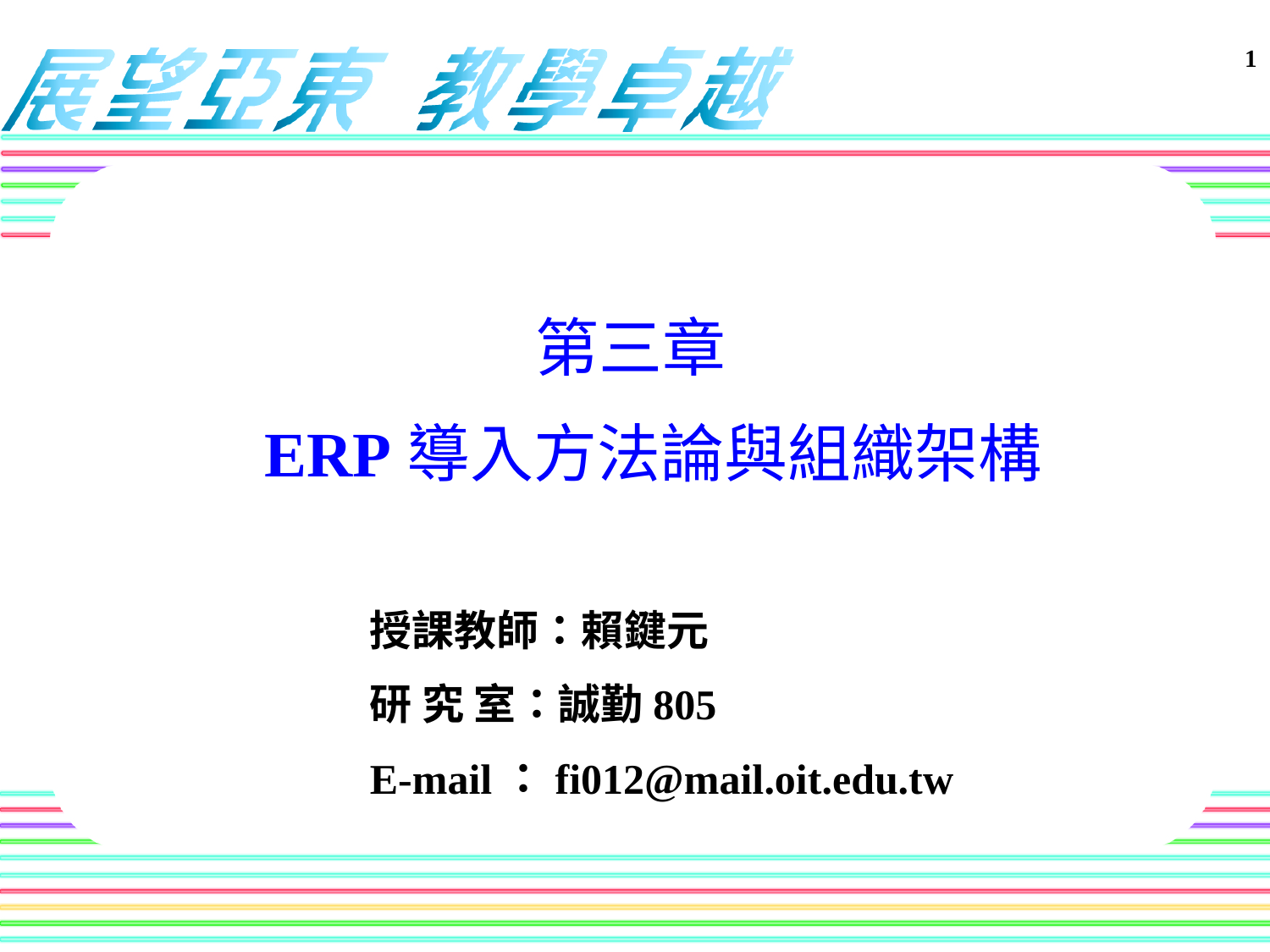

1
# 第三章 ERP導入方法論與組織架構
授課教師：賴鍵元
研 究 室：誠勤805
E-mail：fi012@mail.oit.edu.tw